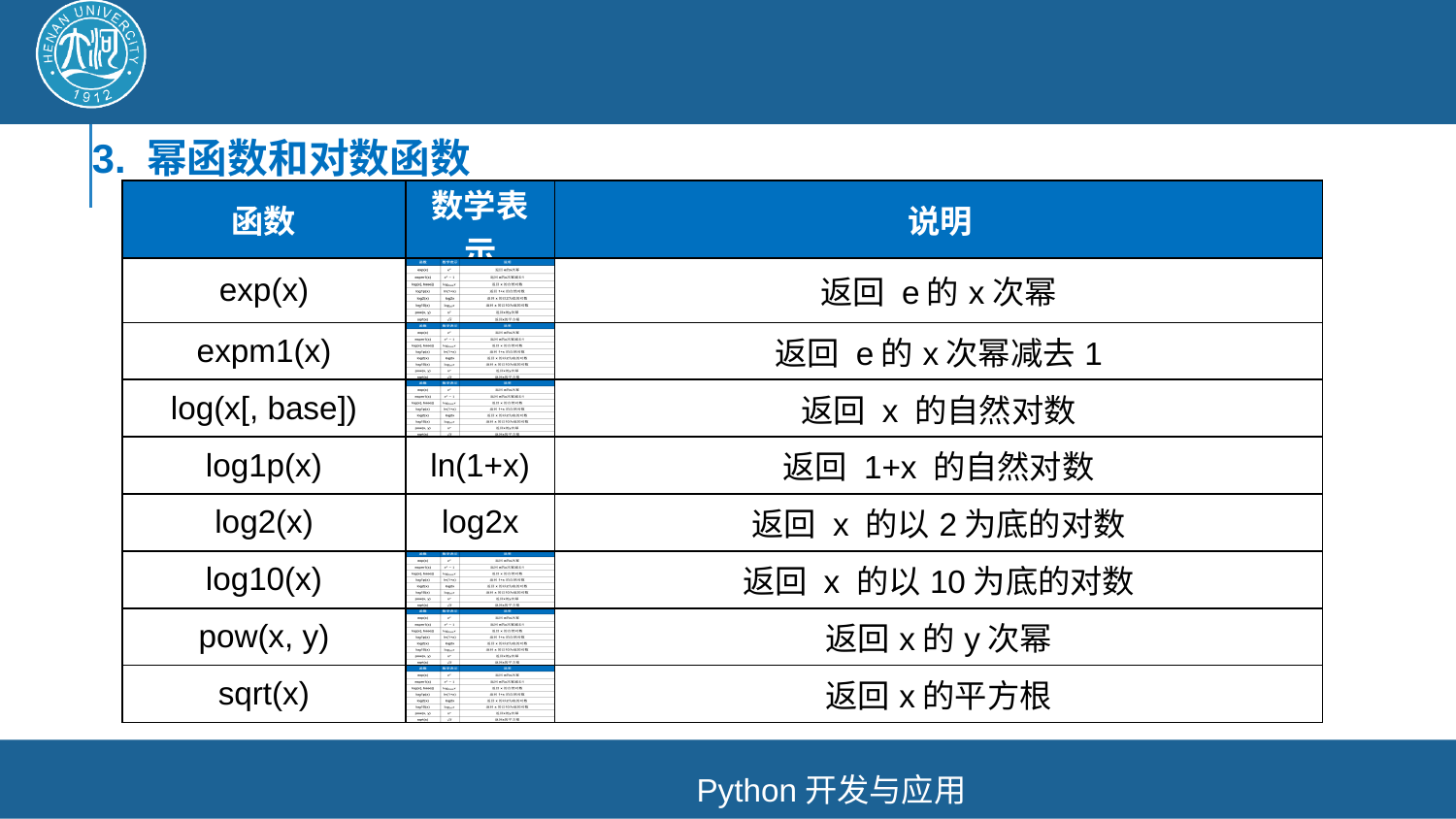

#
3. 幂函数和对数函数
| 函数 | 数学表示 | 说明 |
| --- | --- | --- |
| exp(x) |  | 返回 e的x次幂 |
| expm1(x) |  | 返回 e的x次幂减去1 |
| log(x[, base]) |  | 返回 x 的自然对数 |
| log1p(x) | ln(1+x) | 返回 1+x 的自然对数 |
| log2(x) | log2x | 返回 x 的以2为底的对数 |
| log10(x) |  | 返回 x 的以10为底的对数 |
| pow(x, y) |  | 返回x的y次幂 |
| sqrt(x) |  | 返回x的平方根 |

Python开发与应用
47